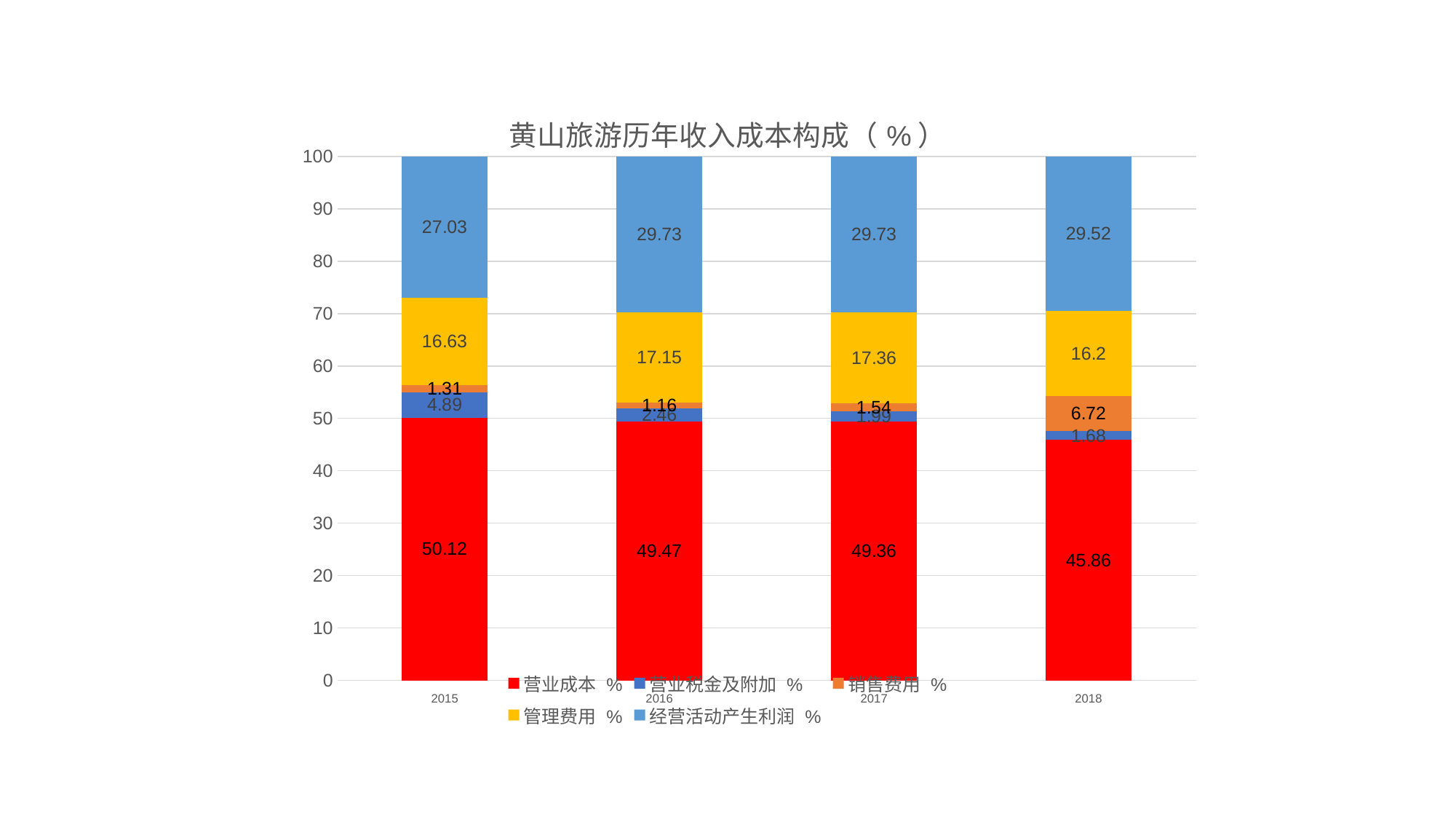

### Chart: 黄山旅游历年收入成本构成（%）

| Category | 营业成本 % | 营业税金及附加 % | 销售费用 % | 管理费用 % | 经营活动产生利润 % |
|---|---|---|---|---|---|
| 2015 | 50.12 | 4.89 | 1.31 | 16.63 | 27.03 |
| 2016 | 49.47 | 2.46 | 1.16 | 17.15 | 29.73 |
| 2017 | 49.36 | 1.99 | 1.54 | 17.36 | 29.73 |
| 2018 | 45.86 | 1.68 | 6.72 | 16.2 | 29.52 |